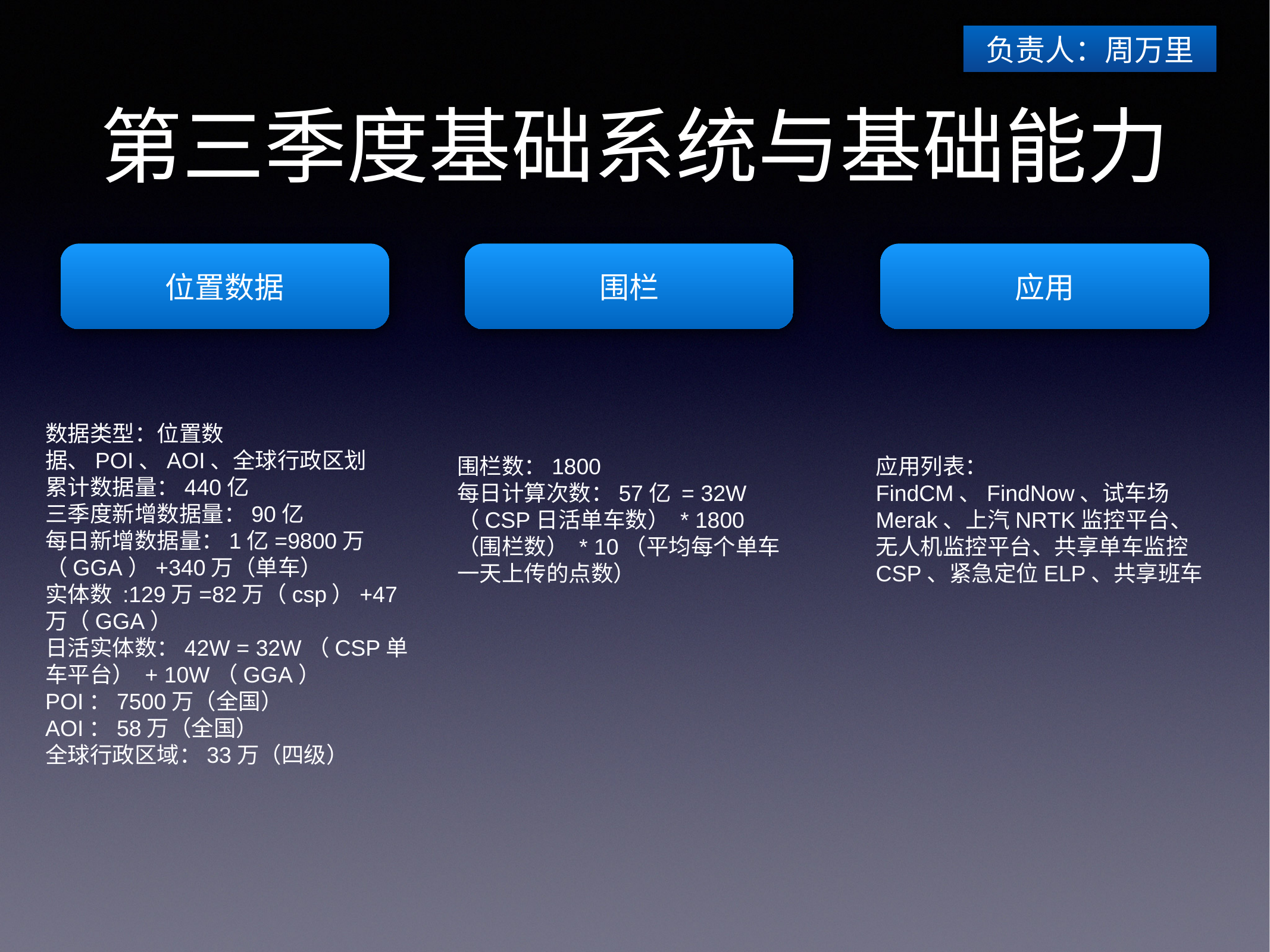

负责人：周万里
# 第三季度基础系统与基础能力
位置数据
围栏
应用
数据类型：位置数据、POI、AOI、全球行政区划
累计数据量：440亿
三季度新增数据量：90亿
每日新增数据量：1亿=9800万（GGA）+340万（单车）
实体数 :129万=82万（csp）+47万（GGA）
日活实体数：42W = 32W（CSP单车平台） + 10W（GGA）
POI：7500万（全国）
AOI：58万（全国）
全球行政区域：33万（四级）

围栏数：1800
每日计算次数：57亿 = 32W（CSP日活单车数） * 1800（围栏数） * 10（平均每个单车一天上传的点数）
应用列表：FindCM、FindNow、试车场Merak、上汽NRTK监控平台、无人机监控平台、共享单车监控CSP、紧急定位ELP、共享班车